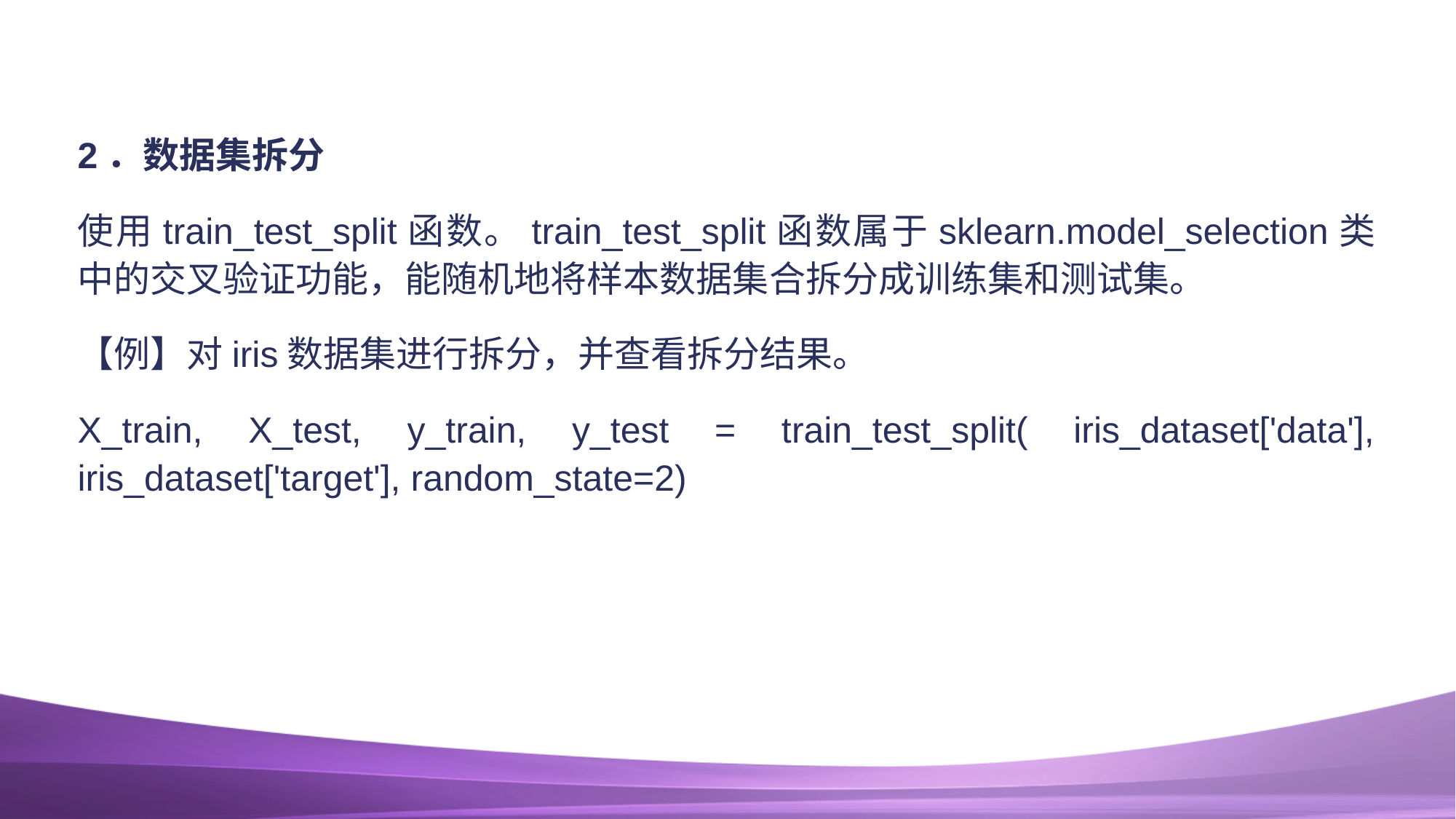

#
2．数据集拆分
使用train_test_split函数。train_test_split函数属于sklearn.model_selection类中的交叉验证功能，能随机地将样本数据集合拆分成训练集和测试集。
【例】对iris数据集进行拆分，并查看拆分结果。
X_train, X_test, y_train, y_test = train_test_split( iris_dataset['data'], iris_dataset['target'], random_state=2)